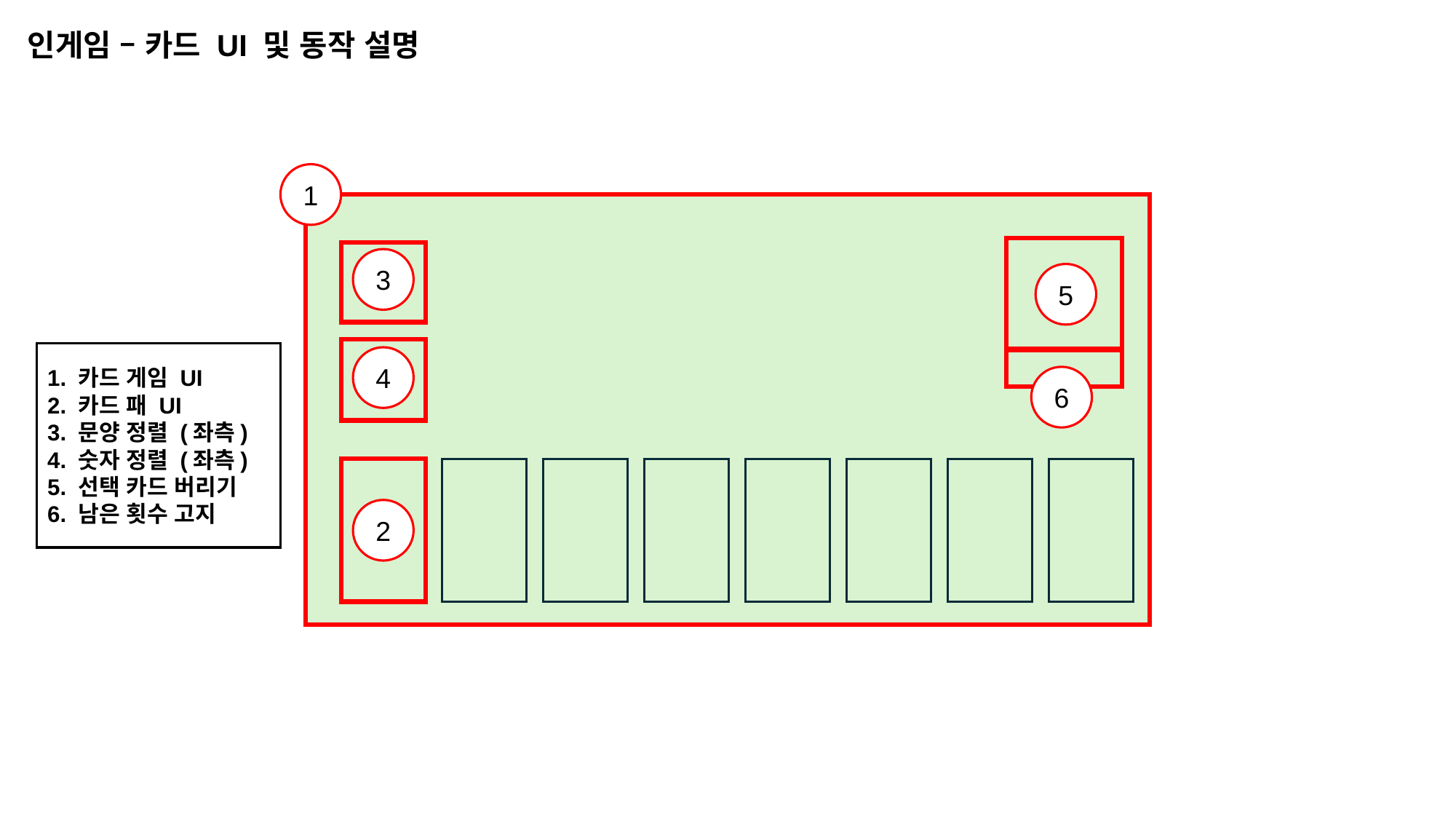

인게임 – 카드 UI 및 동작 설명
1

3
5

1. 카드 게임 UI
2. 카드 패 UI
3. 문양 정렬 (좌측)
4. 숫자 정렬 (좌측)
5. 선택 카드 버리기
6. 남은 횟수 고지
4

6

2